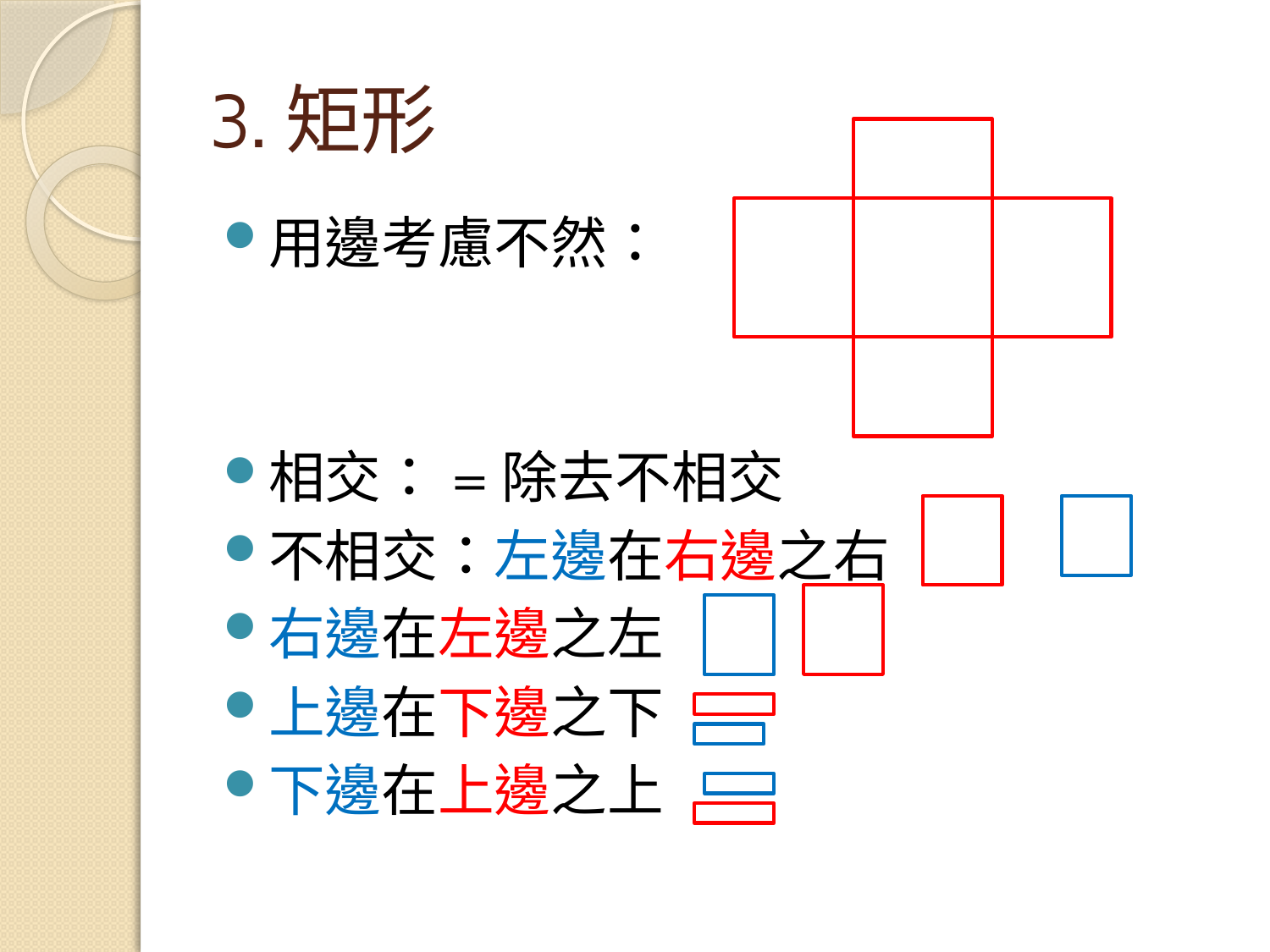

# 3.矩形

用邊考慮不然：

相交：=除去不相交
不相交：左邊在右邊之右
右邊在左邊之左
上邊在下邊之下
下邊在上邊之上